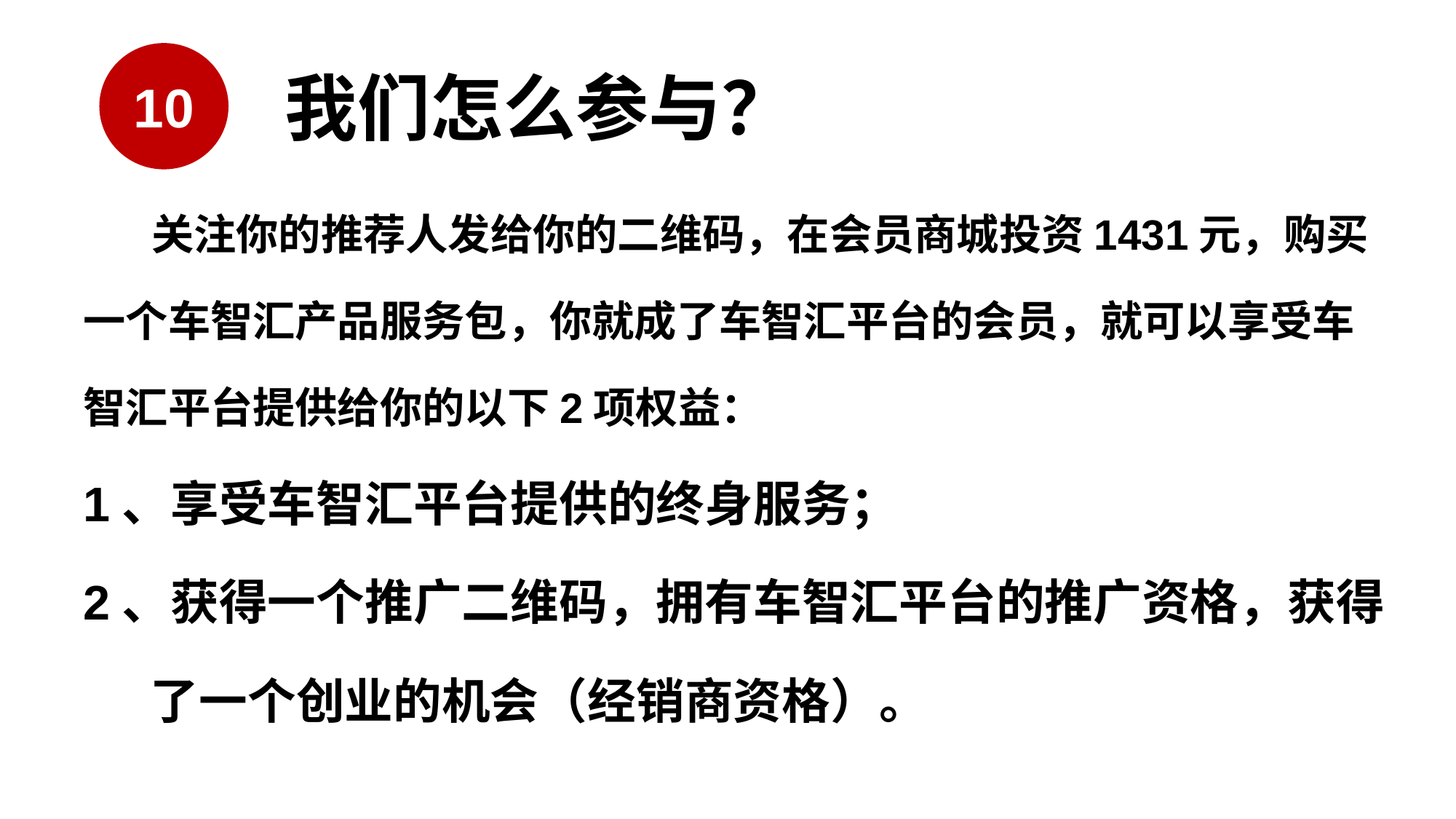

10
我们怎么参与？
      关注你的推荐人发给你的二维码，在会员商城投资1431元，购买一个车智汇产品服务包，你就成了车智汇平台的会员，就可以享受车智汇平台提供给你的以下2项权益：
1、享受车智汇平台提供的终身服务；
2、获得一个推广二维码，拥有车智汇平台的推广资格，获得
     了一个创业的机会（经销商资格）。